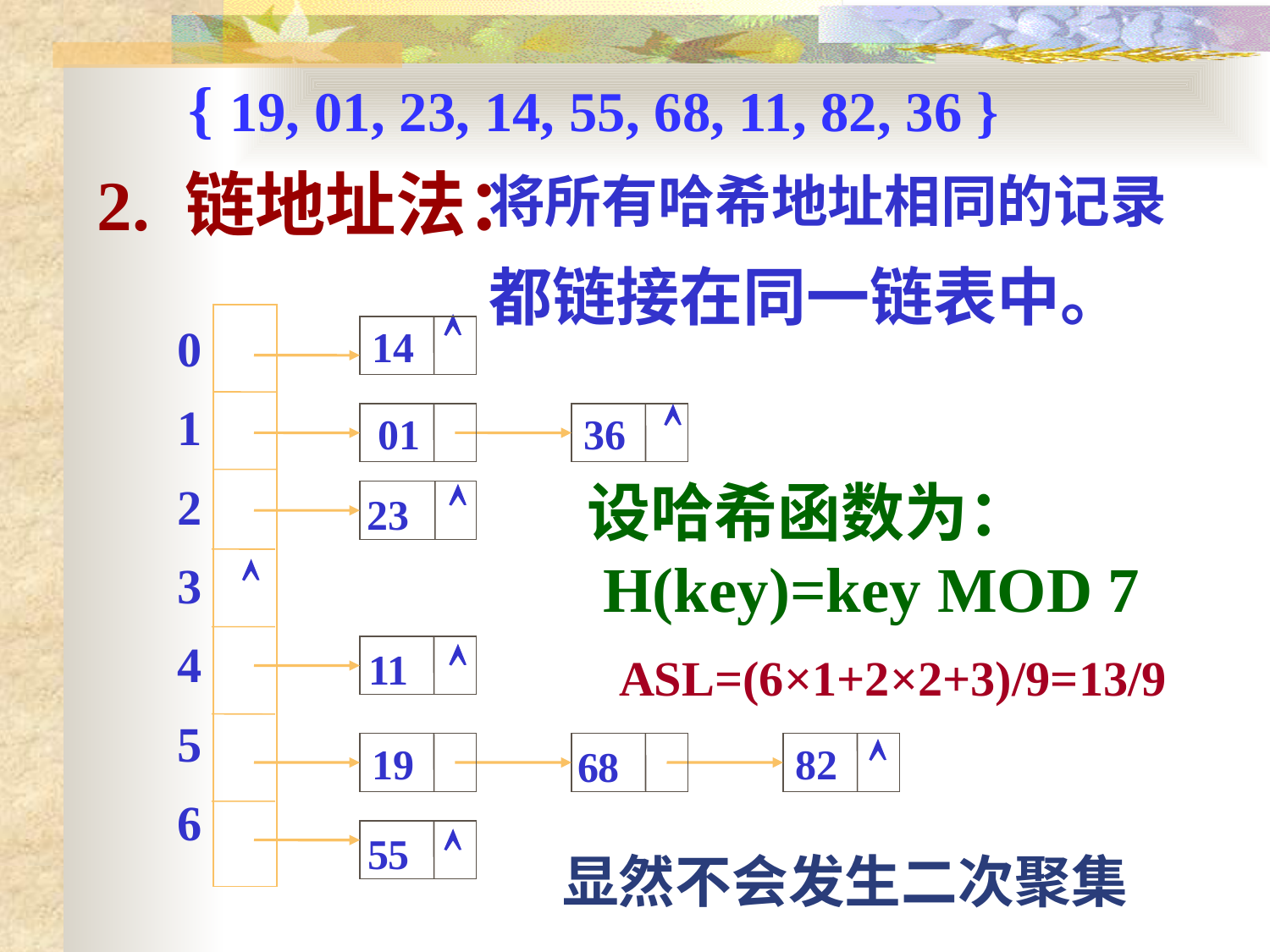

{ 19, 01, 23, 14, 55, 68, 11, 82, 36 }
2. 链地址法：
将所有哈希地址相同的记录
都链接在同一链表中。
∧

0
1
2
3
4
5
6

14

∧
 01

36

设哈希函数为：
 H(key)=key MOD 7
∧
23

∧
∧
11

ASL=(6×1+2×2+3)/9=13/9
∧
19

68

82

∧
55

显然不会发生二次聚集